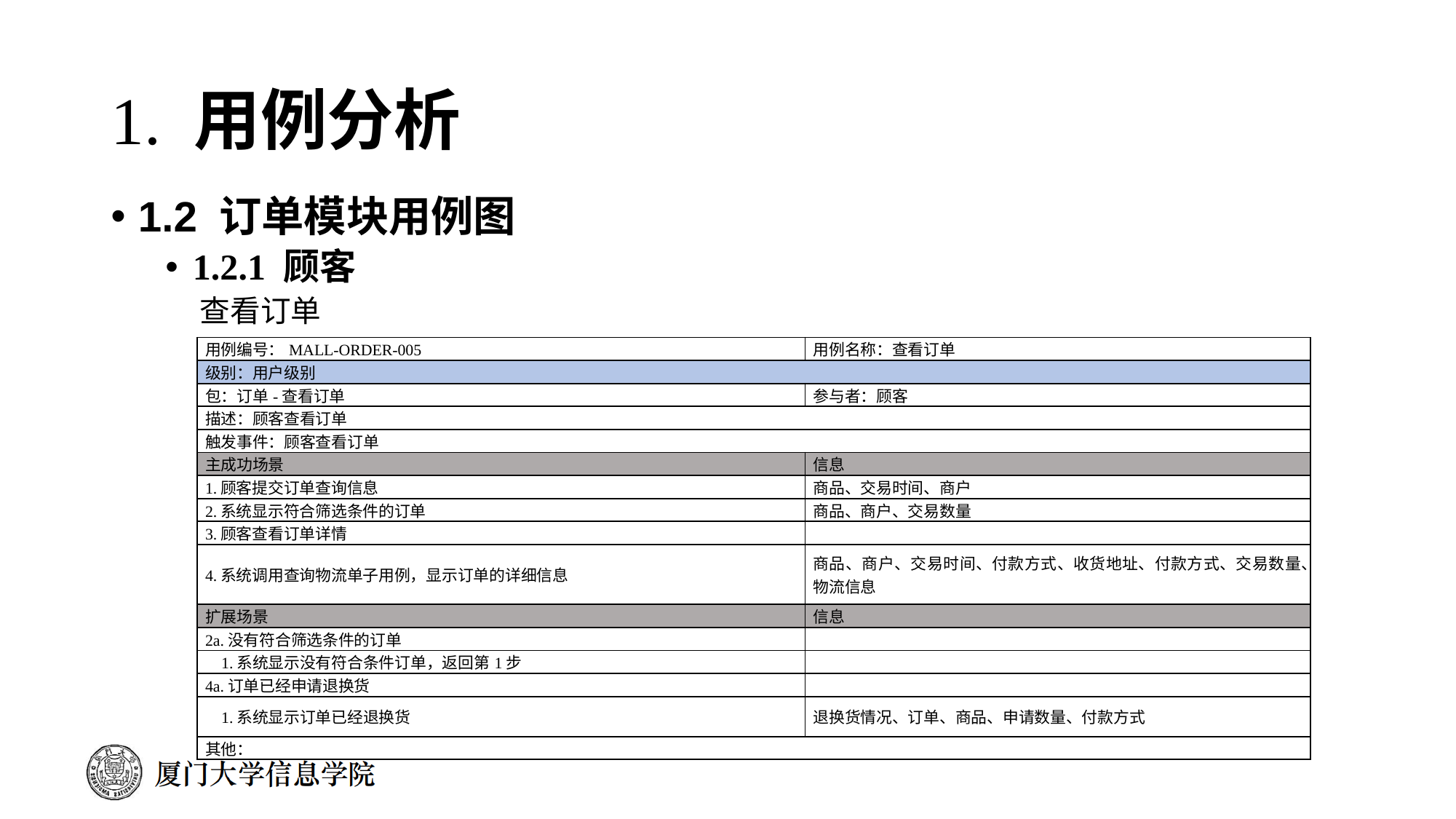

# 1. 用例分析
1.2 订单模块用例图
1.2.1 顾客
    查看订单

| 用例编号：MALL-ORDER-005 | 用例名称：查看订单 |
| --- | --- |
| 级别：用户级别 |  |
| 包：订单-查看订单 | 参与者：顾客 |
| 描述：顾客查看订单 |  |
| 触发事件：顾客查看订单 |  |
| 主成功场景 | 信息 |
| 1.顾客提交订单查询信息 | 商品、交易时间、商户 |
| 2.系统显示符合筛选条件的订单 | 商品、商户、交易数量 |
| 3.顾客查看订单详情 |  |
| 4.系统调用查询物流单子用例，显示订单的详细信息 | 商品、商户、交易时间、付款方式、收货地址、付款方式、交易数量、物流信息 |
| 扩展场景 | 信息 |
| 2a.没有符合筛选条件的订单 |  |
| 1.系统显示没有符合条件订单，返回第1步 |  |
| 4a.订单已经申请退换货 |  |
| 1.系统显示订单已经退换货 | 退换货情况、订单、商品、申请数量、付款方式 |
| 其他： |  |